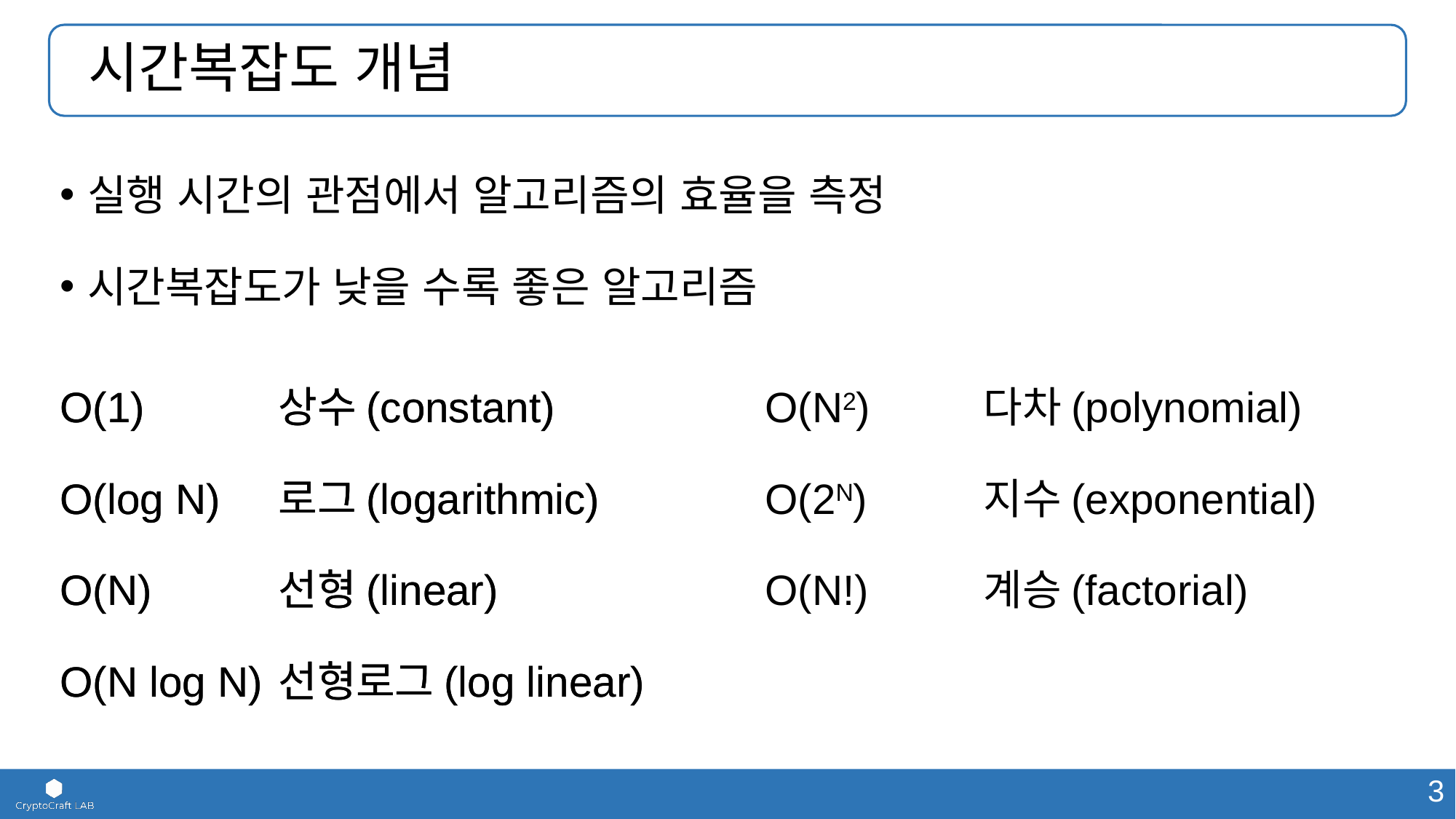

# 시간복잡도 개념
실행 시간의 관점에서 알고리즘의 효율을 측정
시간복잡도가 낮을 수록 좋은 알고리즘
O(1)		상수(constant)
O(log N)	로그(logarithmic)
O(N)		선형(linear)
O(N log N)	선형로그(log linear)
O(N2)		다차(polynomial)
O(2N)		지수(exponential)
O(N!)		계승(factorial)
O(1)		상수(constant)
O(log N)	로그(logarithmic)
O(N)		선형(linear)
O(N log N)	선형로그(log linear)